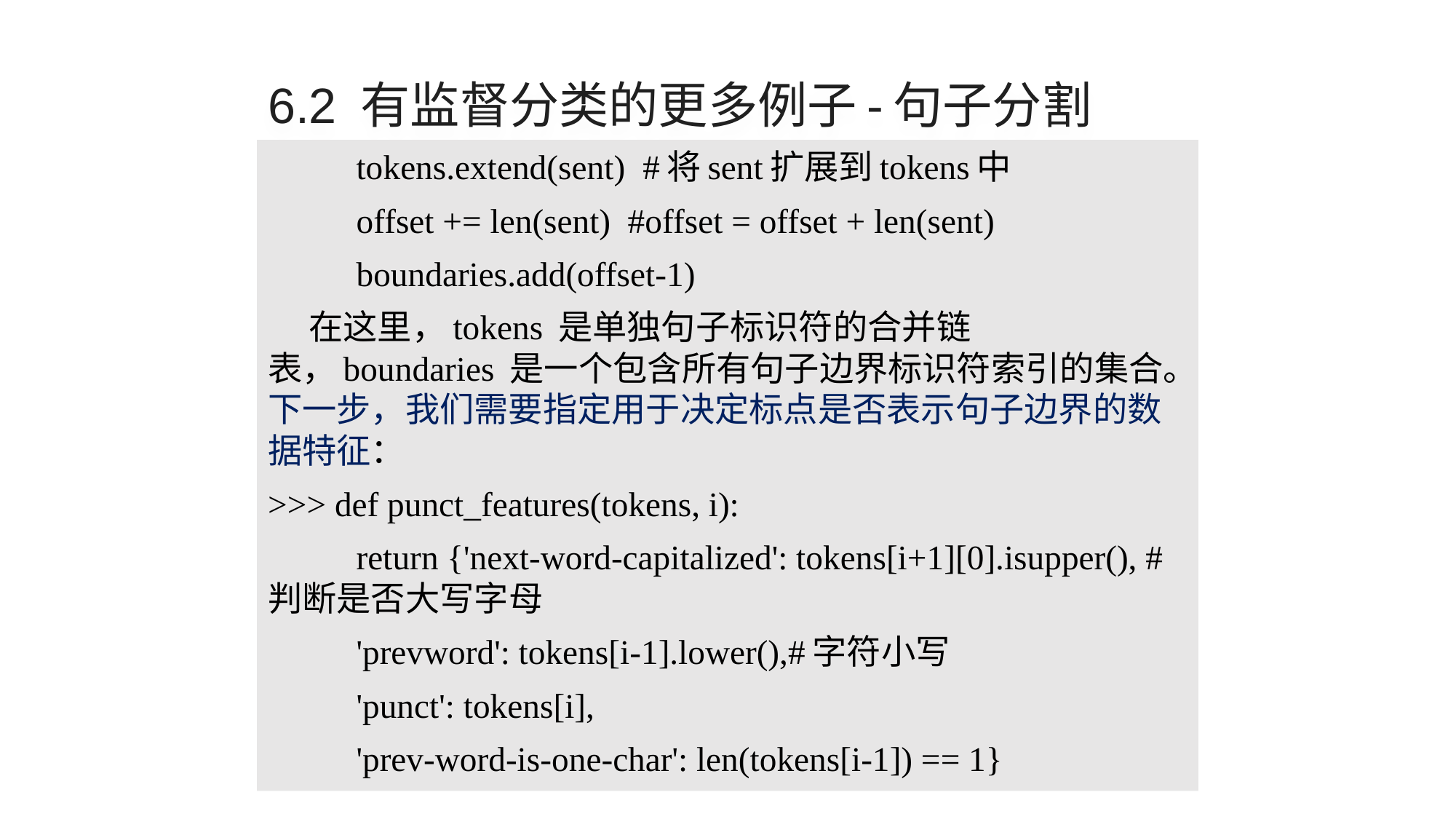

# 6.2 有监督分类的更多例子-句子分割
	tokens.extend(sent)  #将sent扩展到tokens中
	offset += len(sent)  #offset = offset + len(sent)
	boundaries.add(offset-1)
在这里，tokens 是单独句子标识符的合并链表，boundaries 是一个包含所有句子边界标识符索引的集合。下一步，我们需要指定用于决定标点是否表示句子边界的数据特征：
>>> def punct_features(tokens, i):
	return {'next-word-capitalized': tokens[i+1][0].isupper(), #判断是否大写字母
		'prevword': tokens[i-1].lower(),#字符小写
		'punct': tokens[i],
		'prev-word-is-one-char': len(tokens[i-1]) == 1}